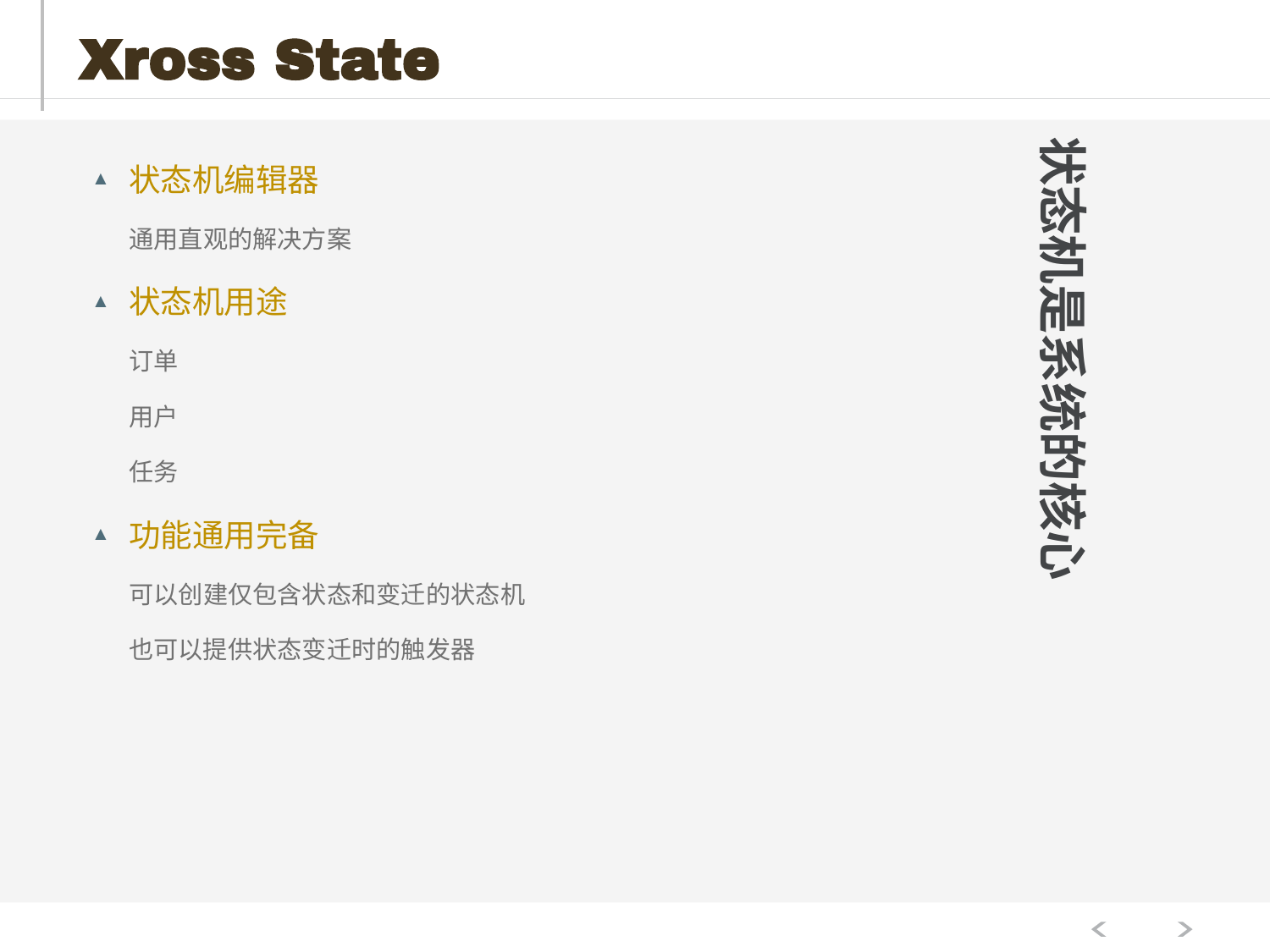

# Xross State
状态机是系统的核心
状态机编辑器
通用直观的解决方案
状态机用途
订单
用户
任务
功能通用完备
可以创建仅包含状态和变迁的状态机
也可以提供状态变迁时的触发器